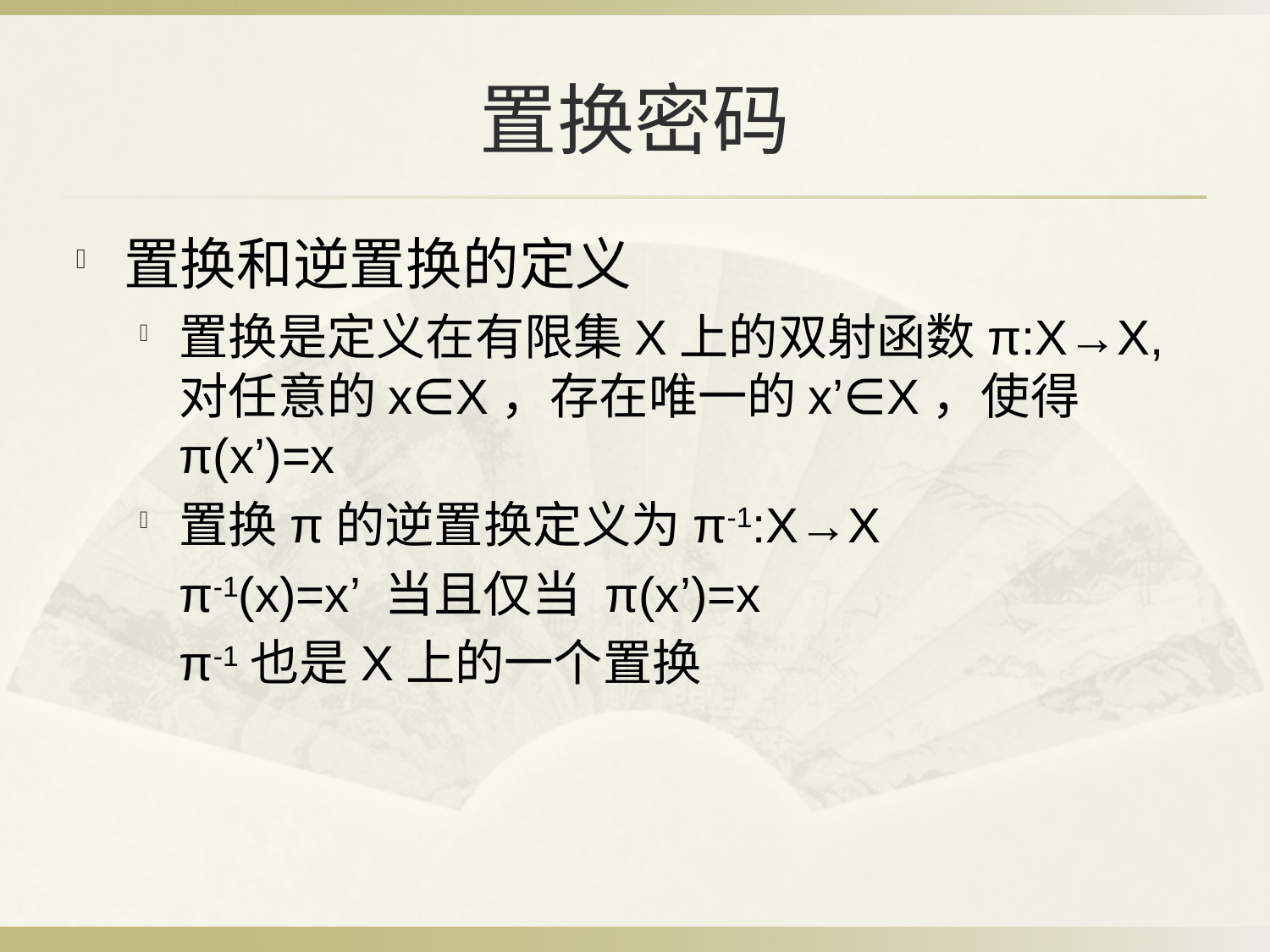

# 置换密码
置换和逆置换的定义
置换是定义在有限集X上的双射函数π:X→X,对任意的x∈X，存在唯一的x’∈X，使得π(x’)=x
置换π的逆置换定义为π-1:X→X
	π-1(x)=x’ 当且仅当 π(x’)=x
	π-1也是X上的一个置换